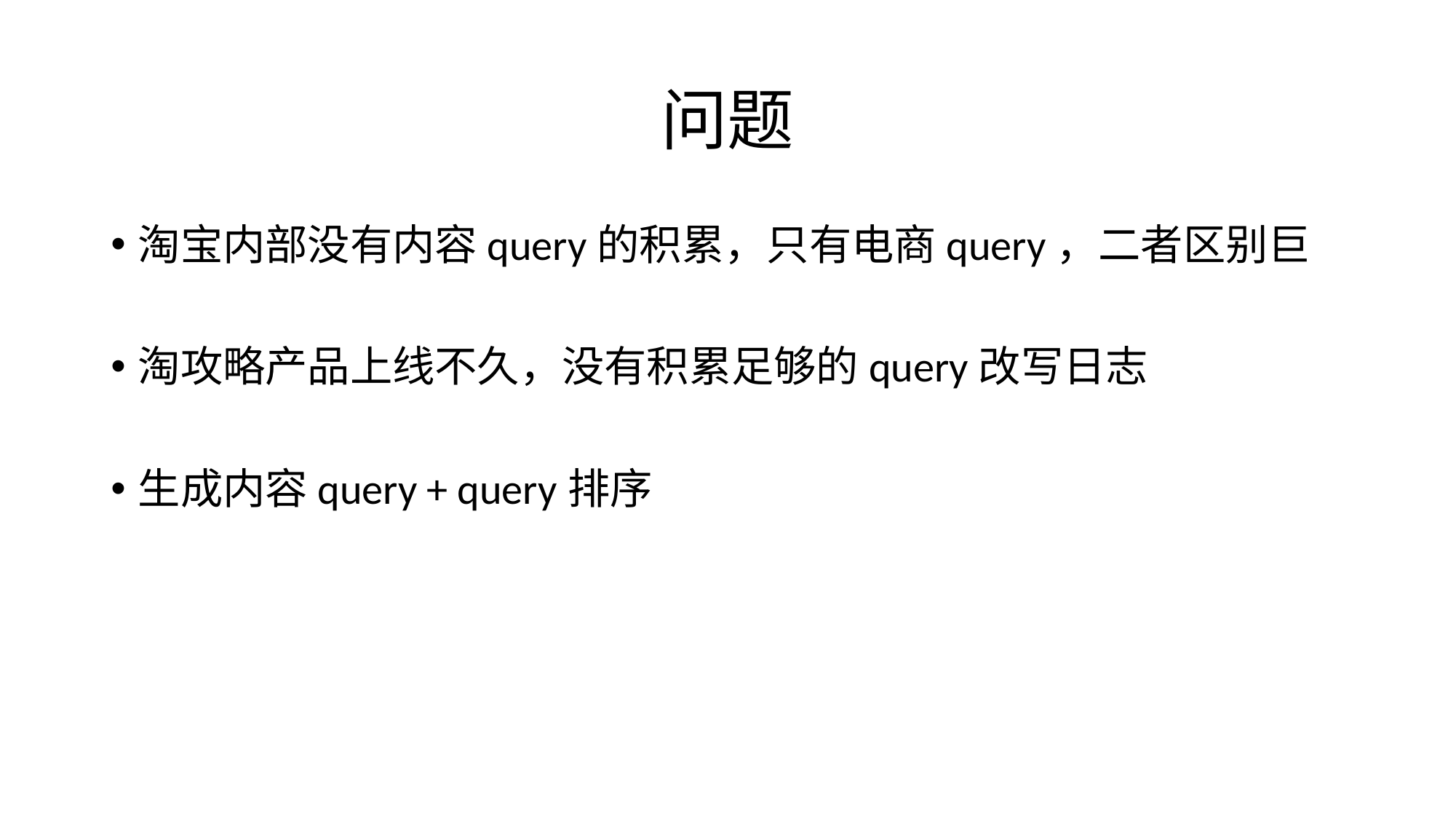

# 问题
淘宝内部没有内容query的积累，只有电商query，二者区别巨

淘攻略产品上线不久，没有积累足够的query改写日志

生成内容query + query排序